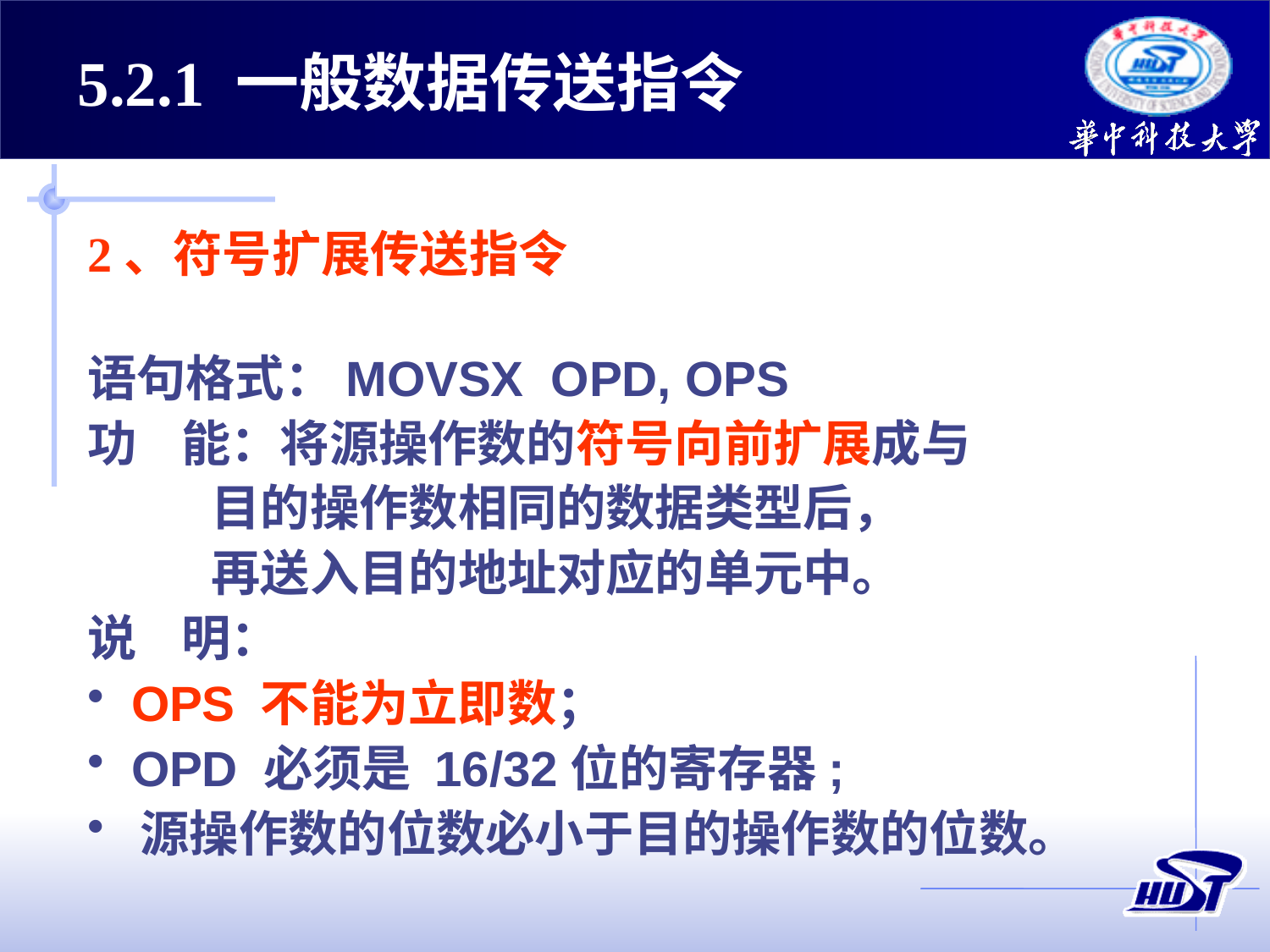

5.2.1 一般数据传送指令
2、符号扩展传送指令

语句格式：MOVSX  OPD, OPS
功    能：将源操作数的符号向前扩展成与
          目的操作数相同的数据类型后，
          再送入目的地址对应的单元中。
说    明：
 OPS 不能为立即数；
 OPD 必须是 16/32位的寄存器;
 源操作数的位数必小于目的操作数的位数。